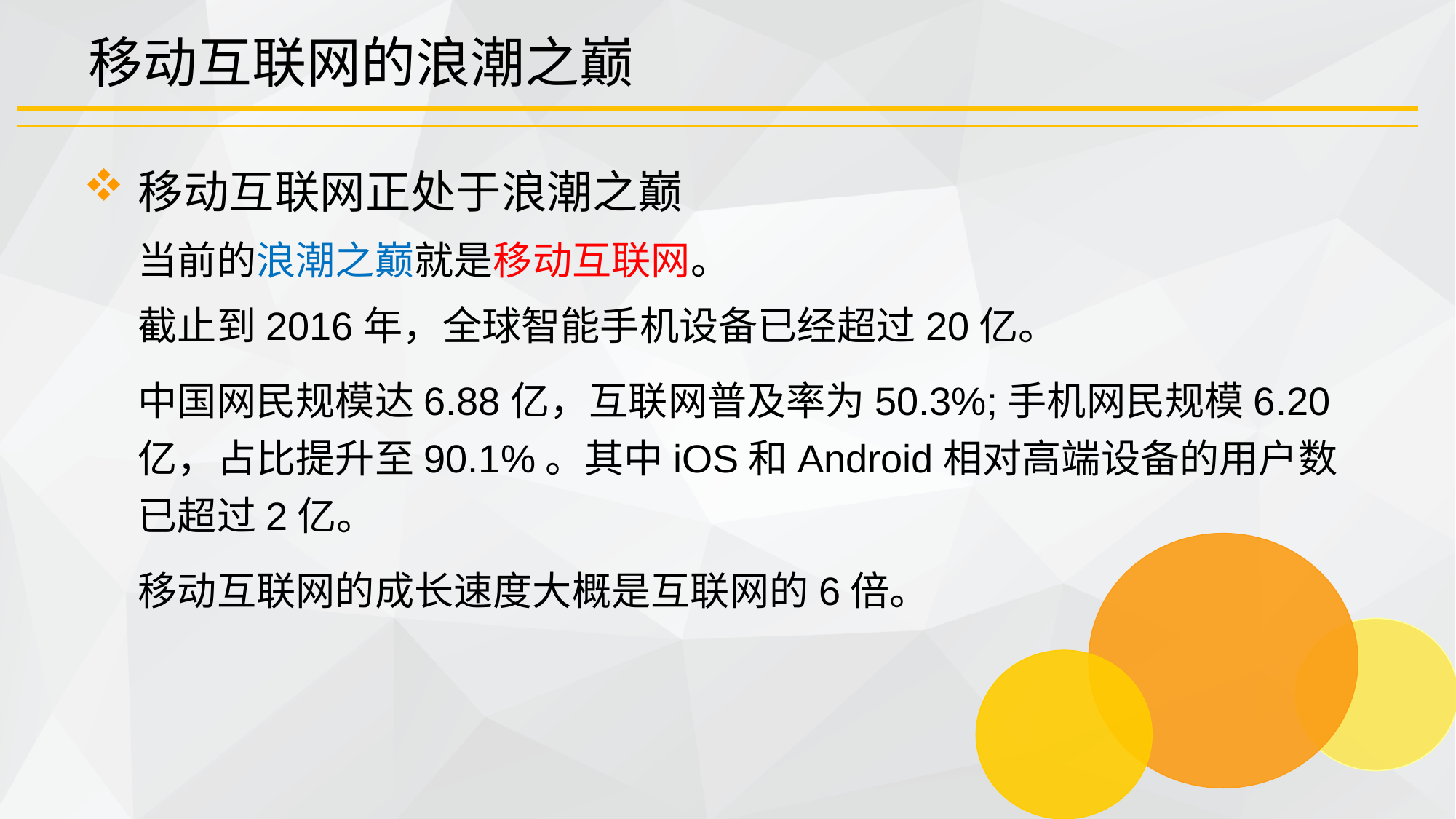

# 移动互联网的浪潮之巅
移动互联网正处于浪潮之巅
当前的浪潮之巅就是移动互联网。
截止到2016年，全球智能手机设备已经超过20亿。
中国网民规模达6.88亿，互联网普及率为50.3%;手机网民规模6.20亿，占比提升至90.1%。其中iOS和Android相对高端设备的用户数已超过2亿。
移动互联网的成长速度大概是互联网的6倍。